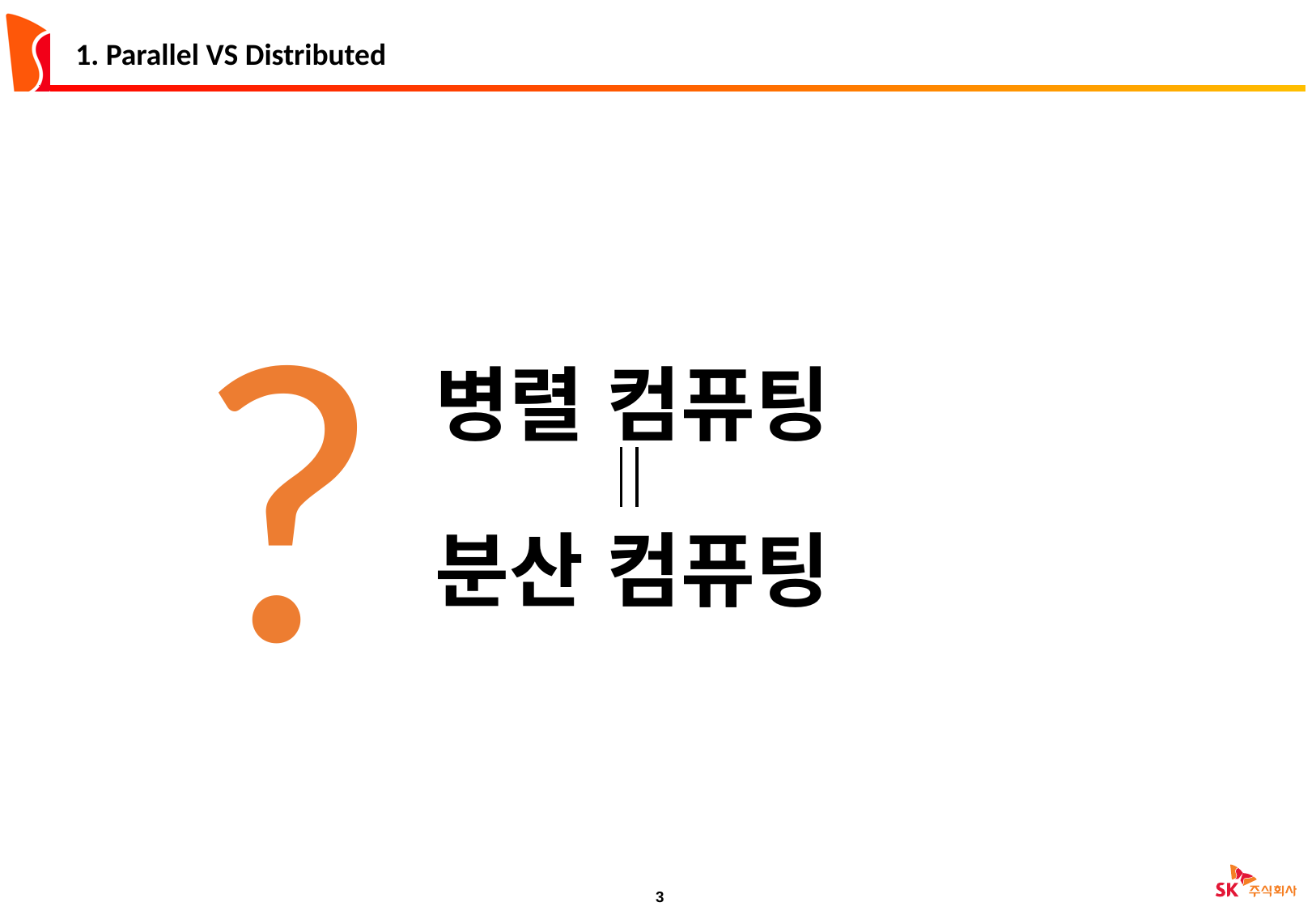

# 1. Parallel VS Distributed
?
병렬 컴퓨팅
분산 컴퓨팅